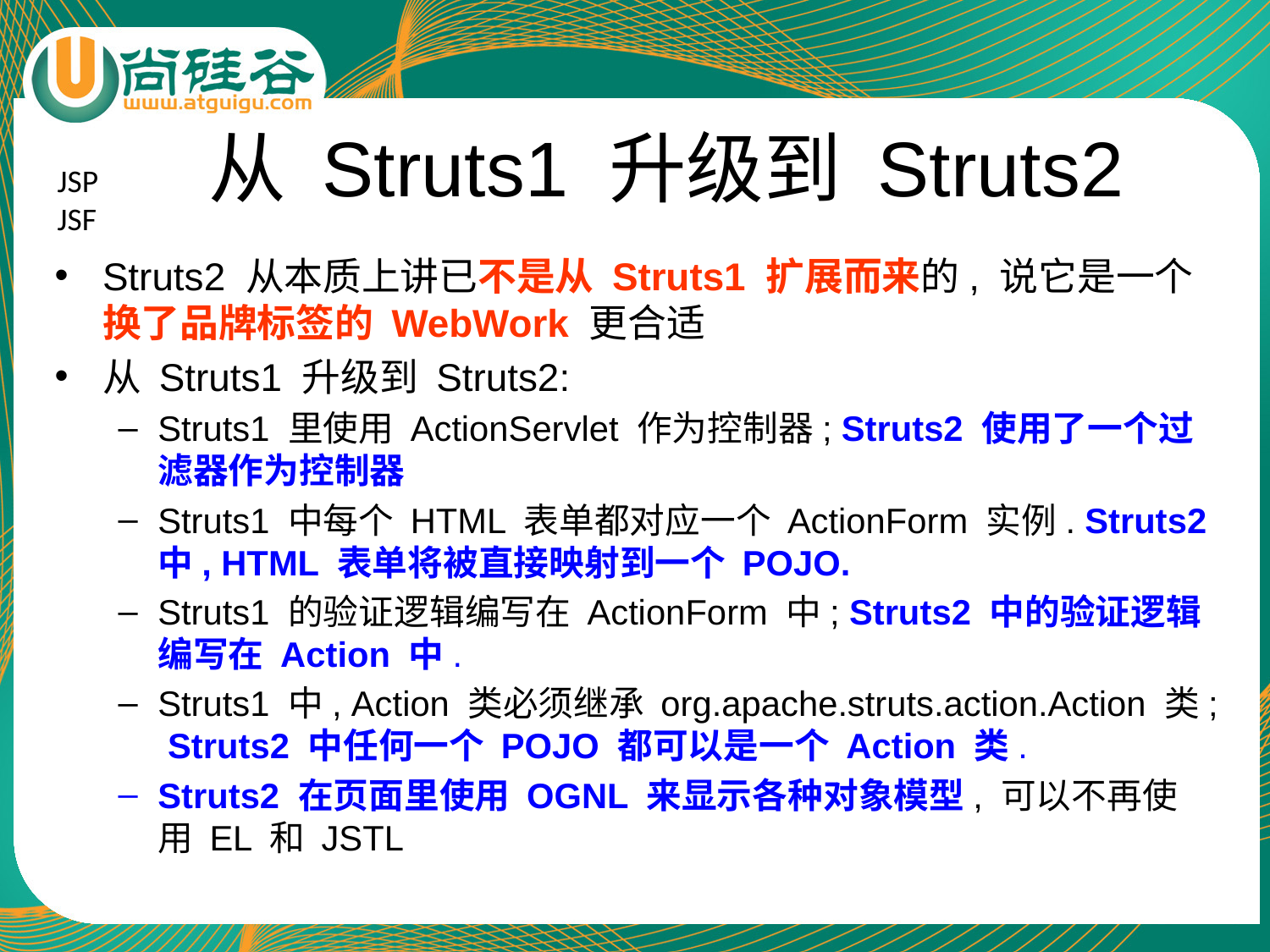

# 从 Struts1 升级到 Struts2
JSP
JSF
Struts2 从本质上讲已不是从 Struts1 扩展而来的, 说它是一个换了品牌标签的 WebWork 更合适
从 Struts1 升级到 Struts2:
Struts1 里使用 ActionServlet 作为控制器; Struts2 使用了一个过滤器作为控制器
Struts1 中每个 HTML 表单都对应一个 ActionForm 实例. Struts2 中, HTML 表单将被直接映射到一个 POJO.
Struts1 的验证逻辑编写在 ActionForm 中; Struts2 中的验证逻辑编写在 Action 中.
Struts1 中, Action 类必须继承 org.apache.struts.action.Action 类; Struts2 中任何一个 POJO 都可以是一个 Action 类.
Struts2 在页面里使用 OGNL 来显示各种对象模型, 可以不再使用 EL 和 JSTL